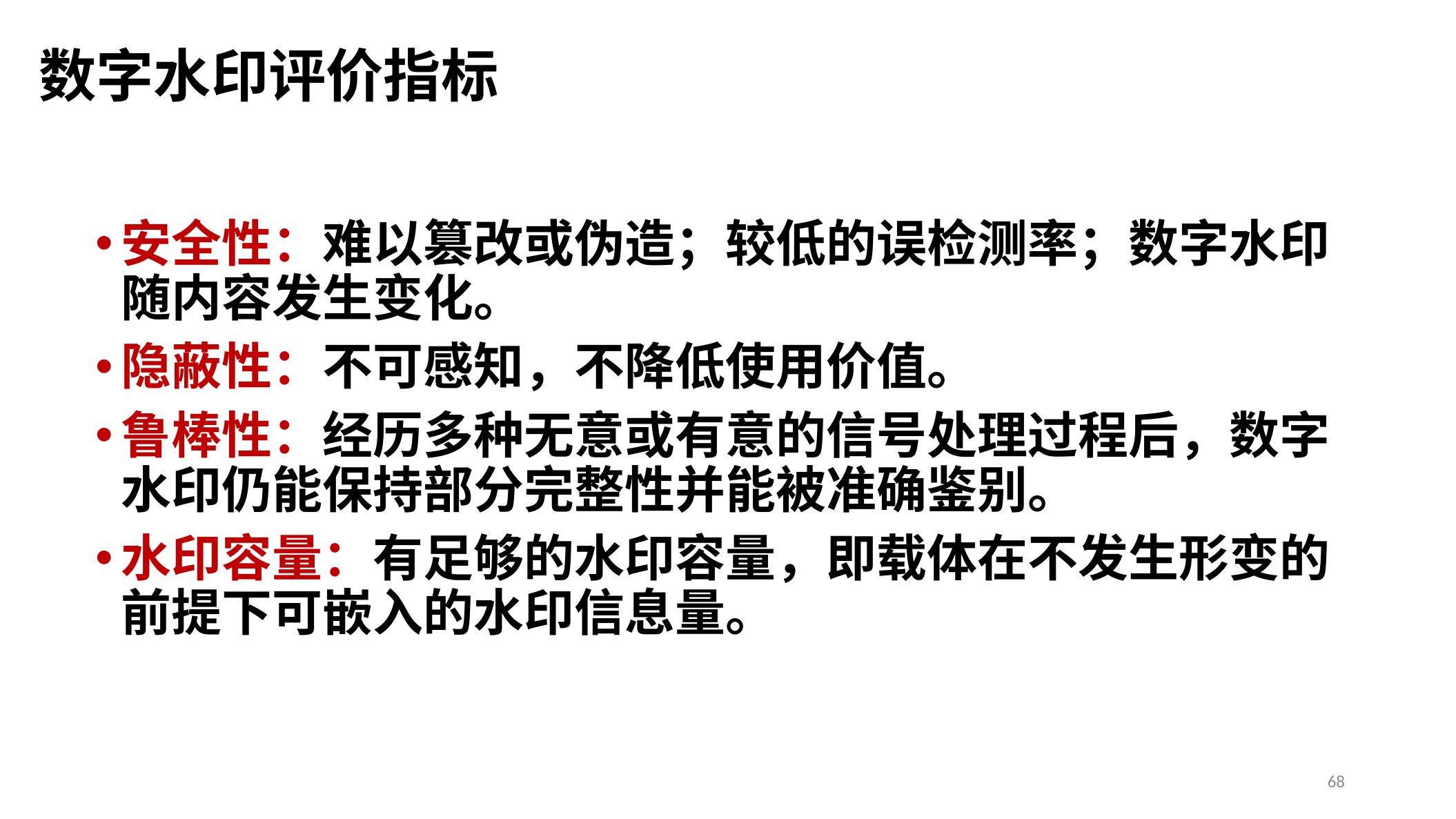

数字水印评价指标
安全性：难以篡改或伪造；较低的误检测率；数字水印随内容发生变化。
隐蔽性：不可感知，不降低使用价值。
鲁棒性：经历多种无意或有意的信号处理过程后，数字水印仍能保持部分完整性并能被准确鉴别。
水印容量：有足够的水印容量，即载体在不发生形变的前提下可嵌入的水印信息量。
68